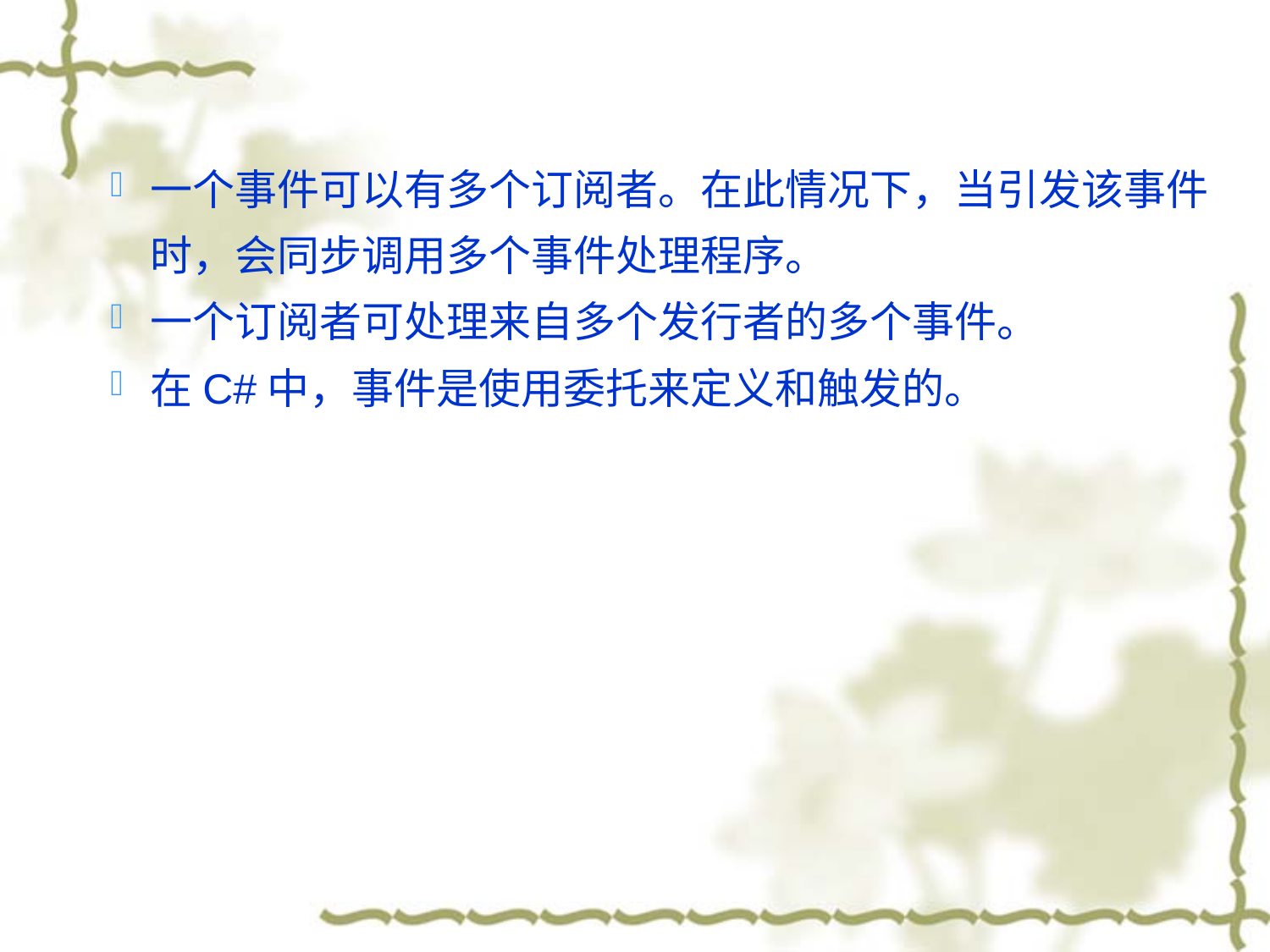

一个事件可以有多个订阅者。在此情况下，当引发该事件时，会同步调用多个事件处理程序。
一个订阅者可处理来自多个发行者的多个事件。
在C#中，事件是使用委托来定义和触发的。